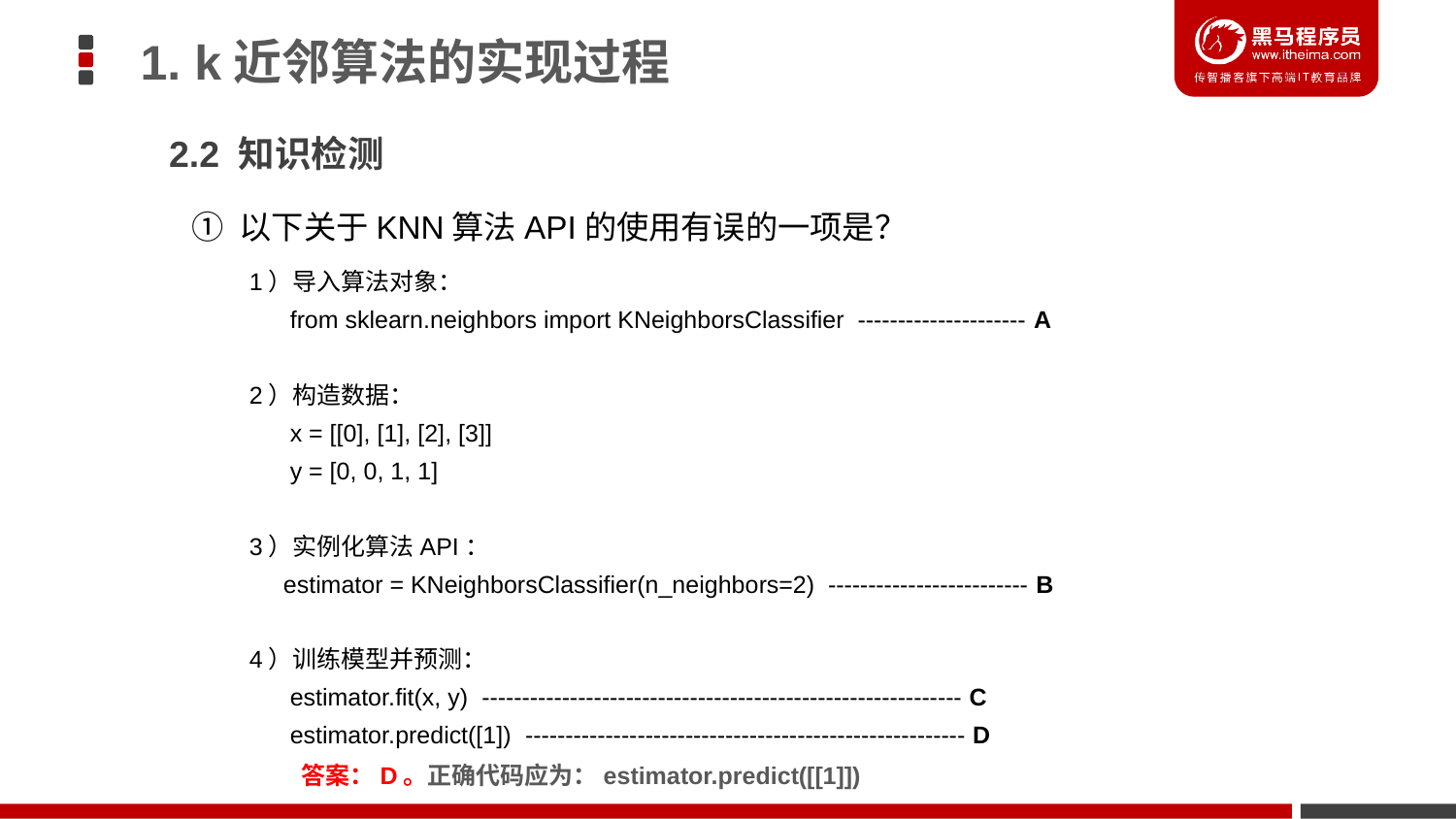

1. k近邻算法的实现过程
2.2 知识检测
① 以下关于KNN算法API的使用有误的一项是？
1）导入算法对象：
      from sklearn.neighbors import KNeighborsClassifier  --------------------- A

2）构造数据：
      x = [[0], [1], [2], [3]]
      y = [0, 0, 1, 1]

3）实例化算法API：
     estimator = KNeighborsClassifier(n_neighbors=2)  ------------------------- B

4）训练模型并预测：
      estimator.fit(x, y)  ------------------------------------------------------------ C
      estimator.predict([1])  ------------------------------------------------------- D
答案：D。正确代码应为：estimator.predict([[1]])